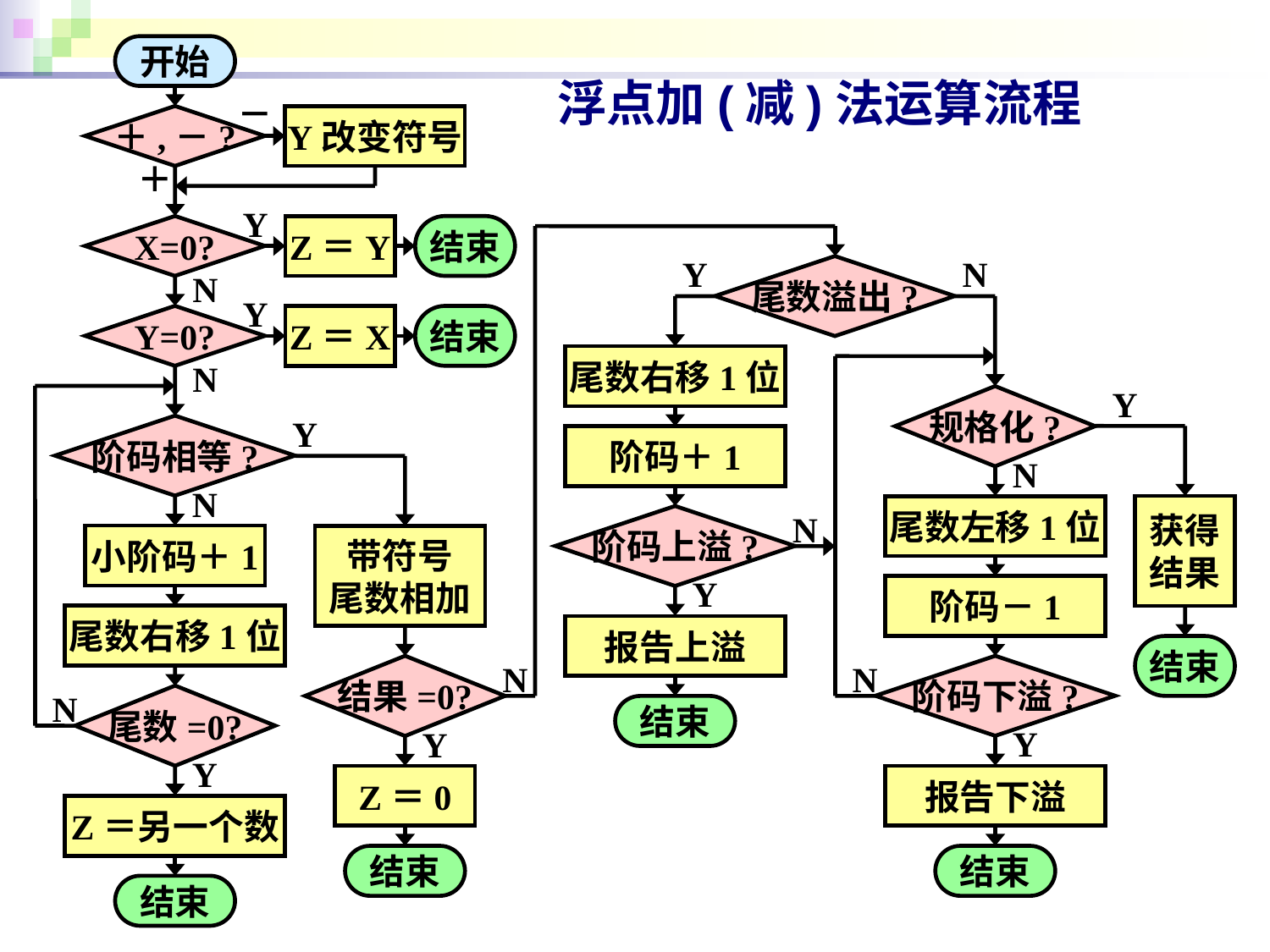

开始
浮点加(减)法运算流程

－

＋,－?
Y改变符号

＋

Y
X=0?
Z＝Y
结束

Y
N
尾数溢出?
N

Y

Y=0?
Z＝X
结束

尾数右移1位
N

Y

规格化?
Y

阶码相等?
阶码＋1

N

N

尾数左移1位
获得
结果
N
阶码上溢?
小阶码＋1

带符号
尾数相加

Y
阶码－1

尾数右移1位

报告上溢

结束
N
N
结果=0?
阶码下溢?

N
尾数=0?

结束

Y
Y

Y

Z＝0
报告下溢
Z＝另一个数

结束
结束

40
结束